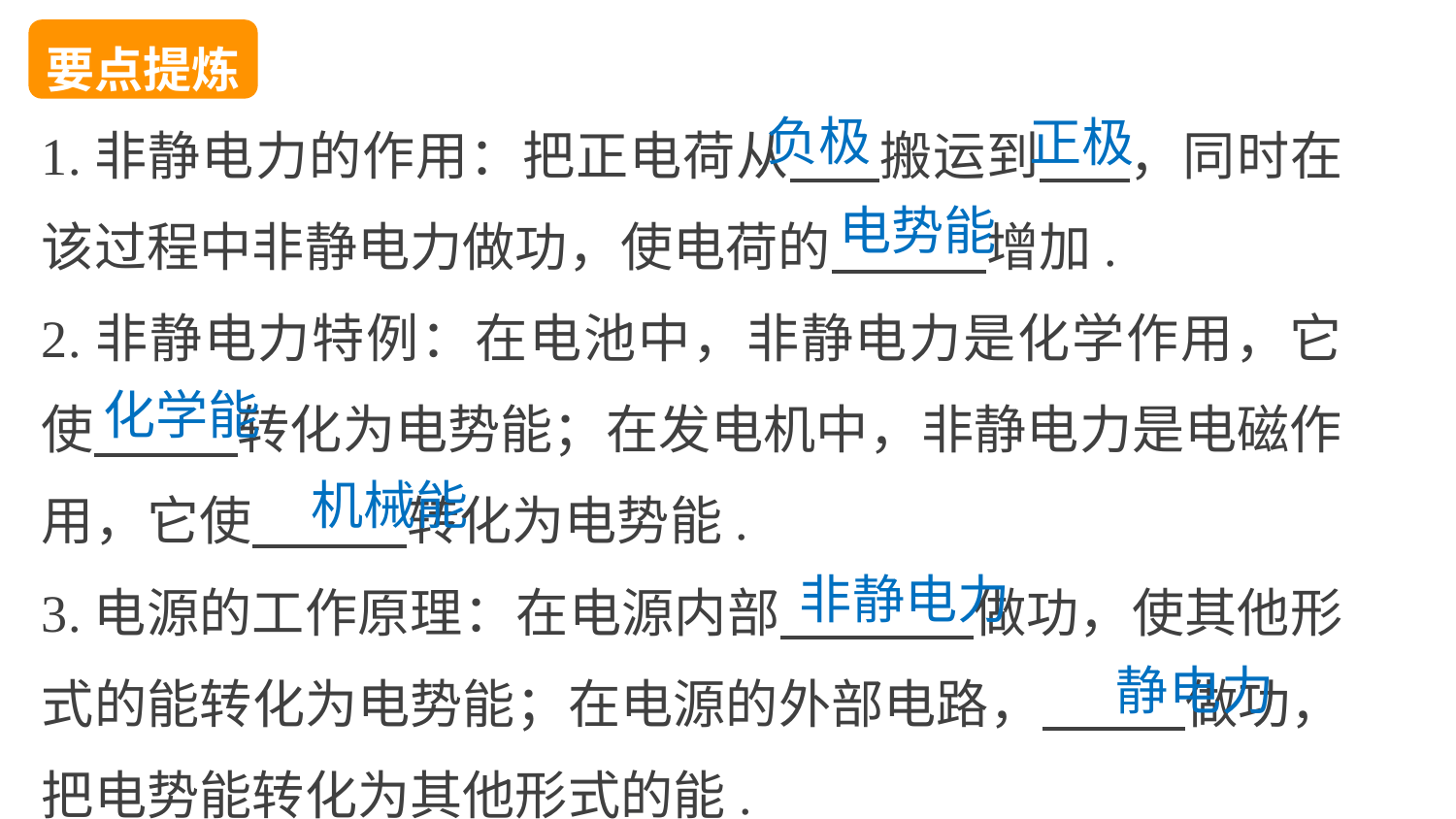

要点提炼
1.非静电力的作用：把正电荷从       搬运到       ，同时在该过程中非静电力做功，使电荷的             增加.
2.非静电力特例：在电池中，非静电力是化学作用，它使            转化为电势能；在发电机中，非静电力是电磁作用，它使             转化为电势能.
3.电源的工作原理：在电源内部                做功，使其他形式的能转化为电势能；在电源的外部电路，            做功，把电势能转化为其他形式的能.
负极
正极
电势能
化学能
机械能
非静电力
静电力